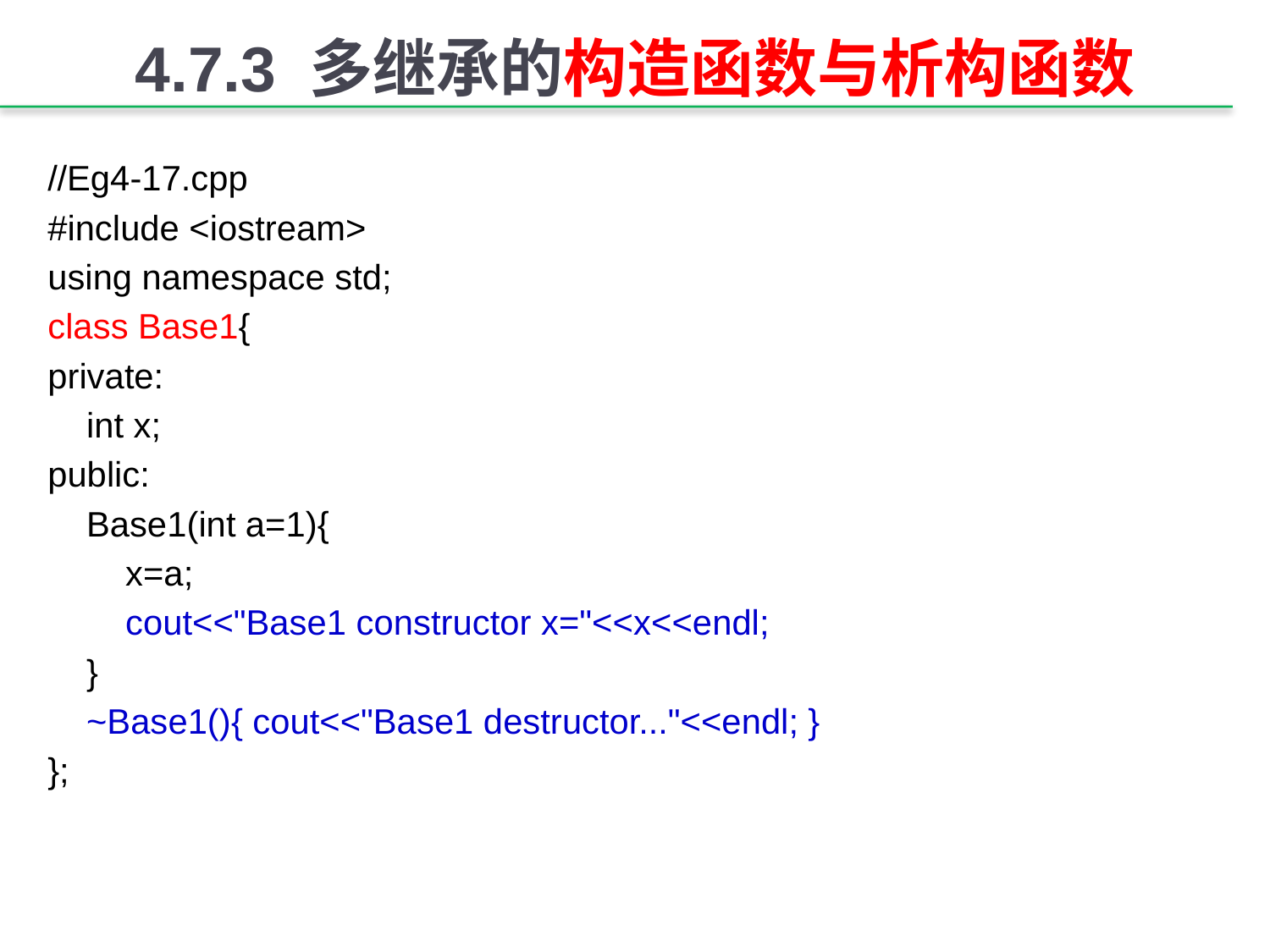

# 4.7.3 多继承的构造函数与析构函数
//Eg4-17.cpp
#include <iostream>
using namespace std;
class Base1{
private:
    int x;
public:
    Base1(int a=1){
        x=a;
        cout<<"Base1 constructor x="<<x<<endl;
    }
    ~Base1(){ cout<<"Base1 destructor..."<<endl; }
};